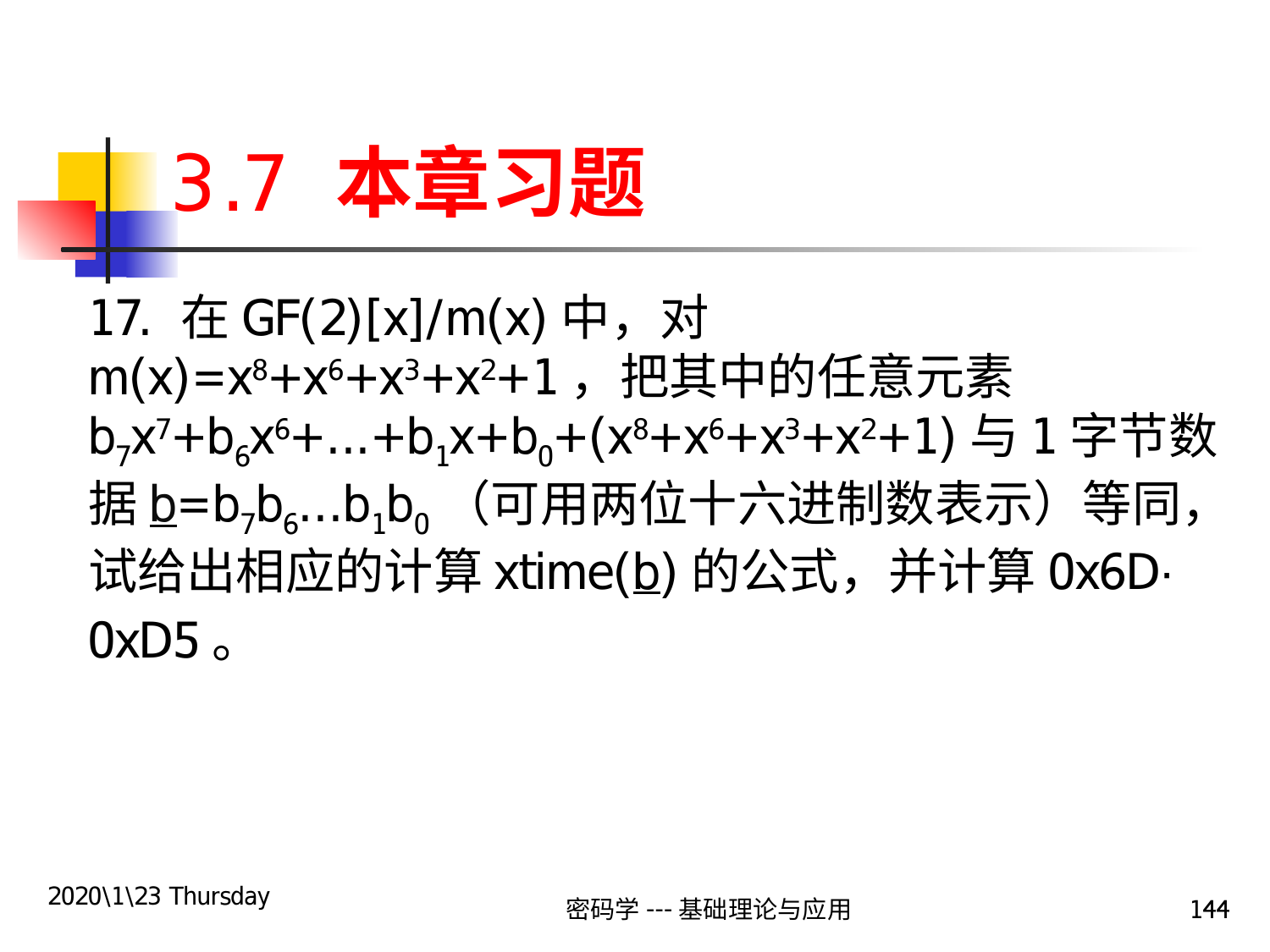

# 3.7 本章习题
17. 在GF(2)[x]/m(x)中，对m(x)=x8+x6+x3+x2+1，把其中的任意元素b7x7+b6x6+...+b1x+b0+(x8+x6+x3+x2+1)与1字节数据b=b7b6...b1b0（可用两位十六进制数表示）等同，试给出相应的计算xtime(b)的公式，并计算0x6D∙
0xD5。
2020\1\23 Thursday
密码学---基础理论与应用
144